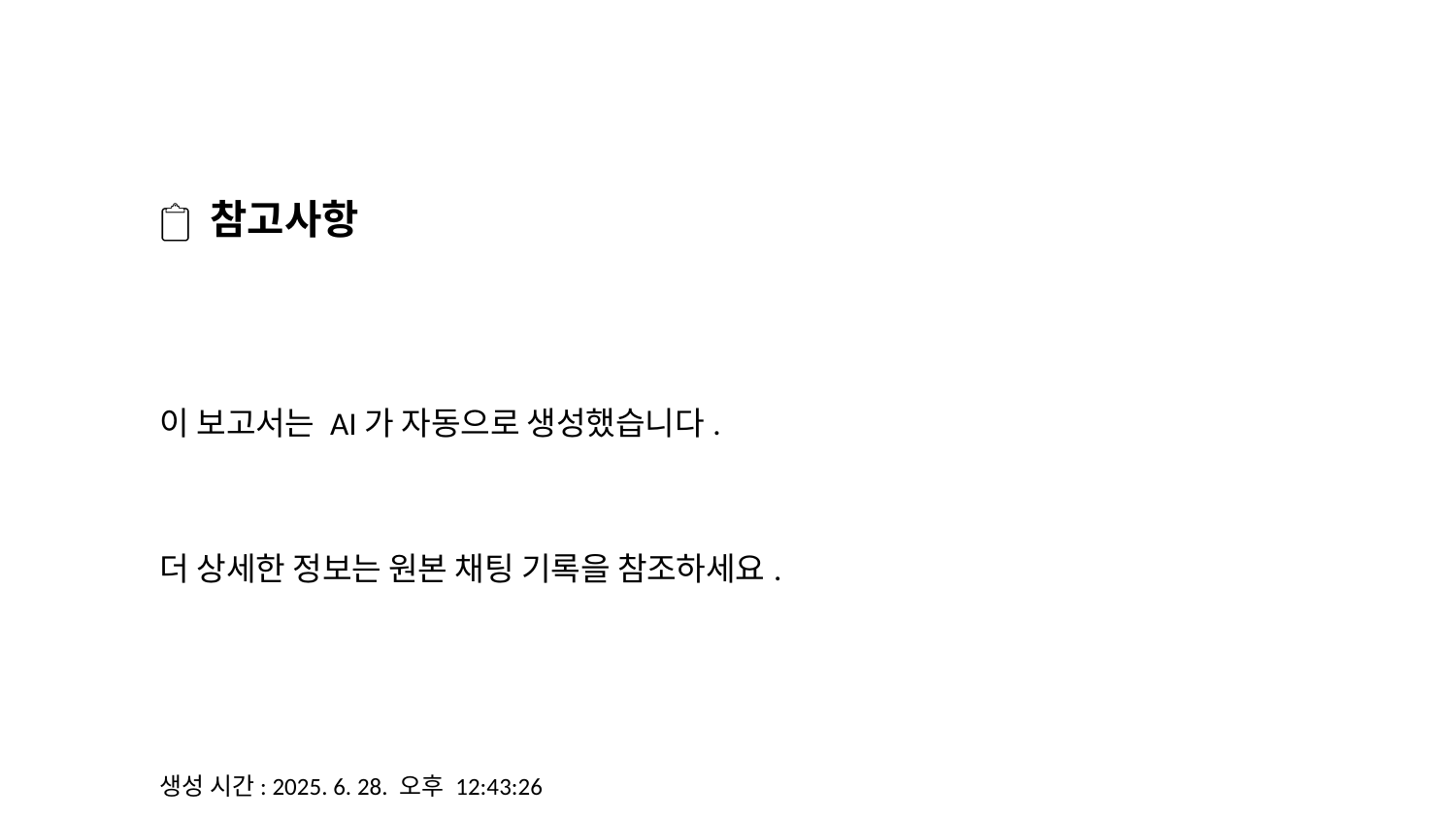

📋 참고사항
이 보고서는 AI가 자동으로 생성했습니다.
더 상세한 정보는 원본 채팅 기록을 참조하세요.
생성 시간: 2025. 6. 28. 오후 12:43:26